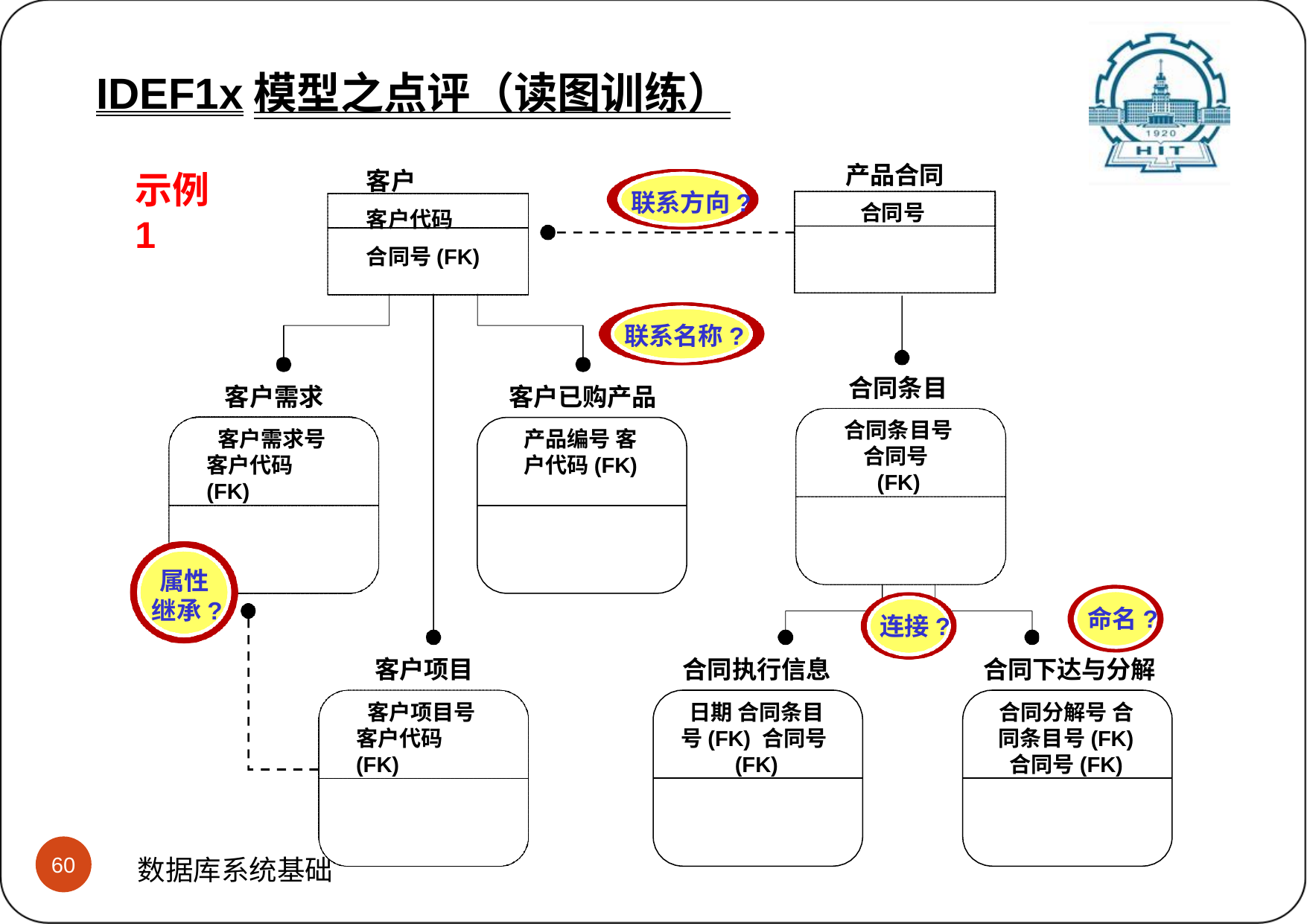

IDEF1x模型之点评（读图训练）
客户
客户代码
合同号(FK)
产品合同
合同号
示例1

联系方向?
联系名称?
合同条目
合同条目号 合同号(FK)
客户需求
客户需求号 客户代码(FK)
客户已购产品
产品编号 客户代码(FK)

属性 继承?

命名?
连接?
客户项目
客户项目号 客户代码(FK)
合同执行信息
日期 合同条目号(FK) 合同号(FK)
合同下达与分解
合同分解号 合同条目号(FK) 合同号(FK)